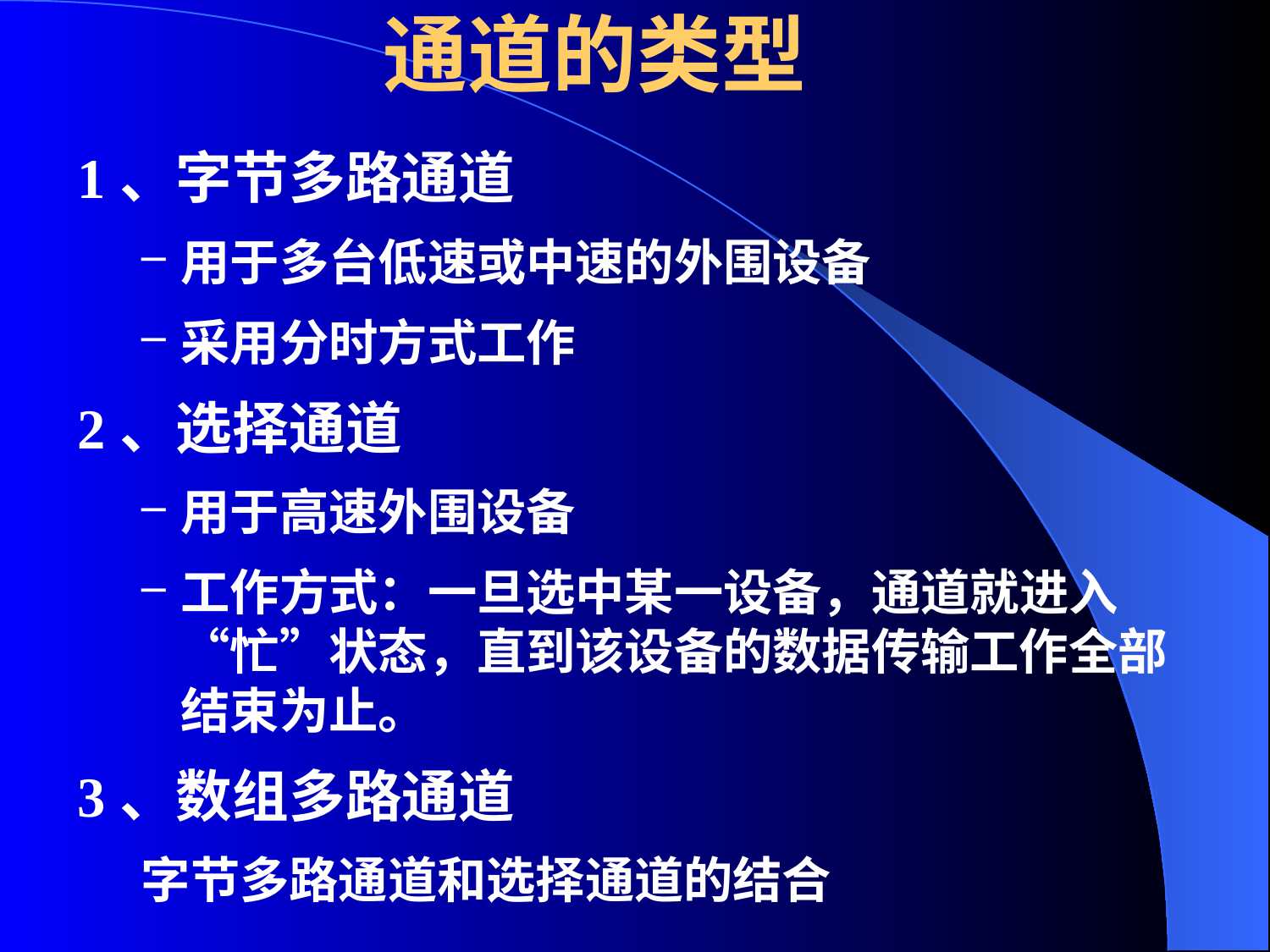

# 通道的类型
1、字节多路通道
用于多台低速或中速的外围设备
采用分时方式工作
2、选择通道
用于高速外围设备
工作方式：一旦选中某一设备，通道就进入“忙”状态，直到该设备的数据传输工作全部结束为止。
3、数组多路通道
字节多路通道和选择通道的结合